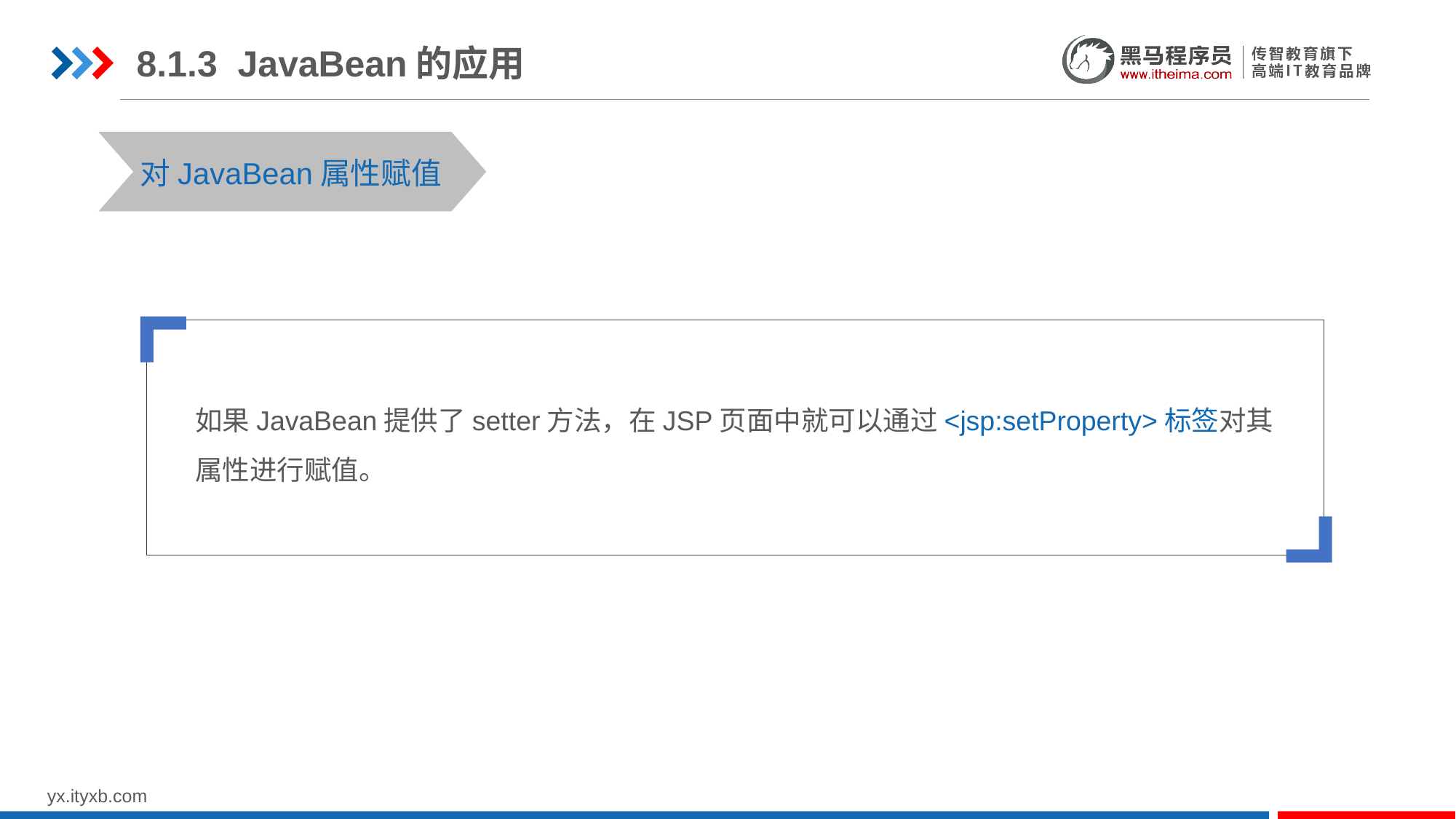

8.1.3  JavaBean的应用

对JavaBean属性赋值

如果JavaBean提供了setter方法，在JSP页面中就可以通过<jsp:setProperty>标签对其属性进行赋值。